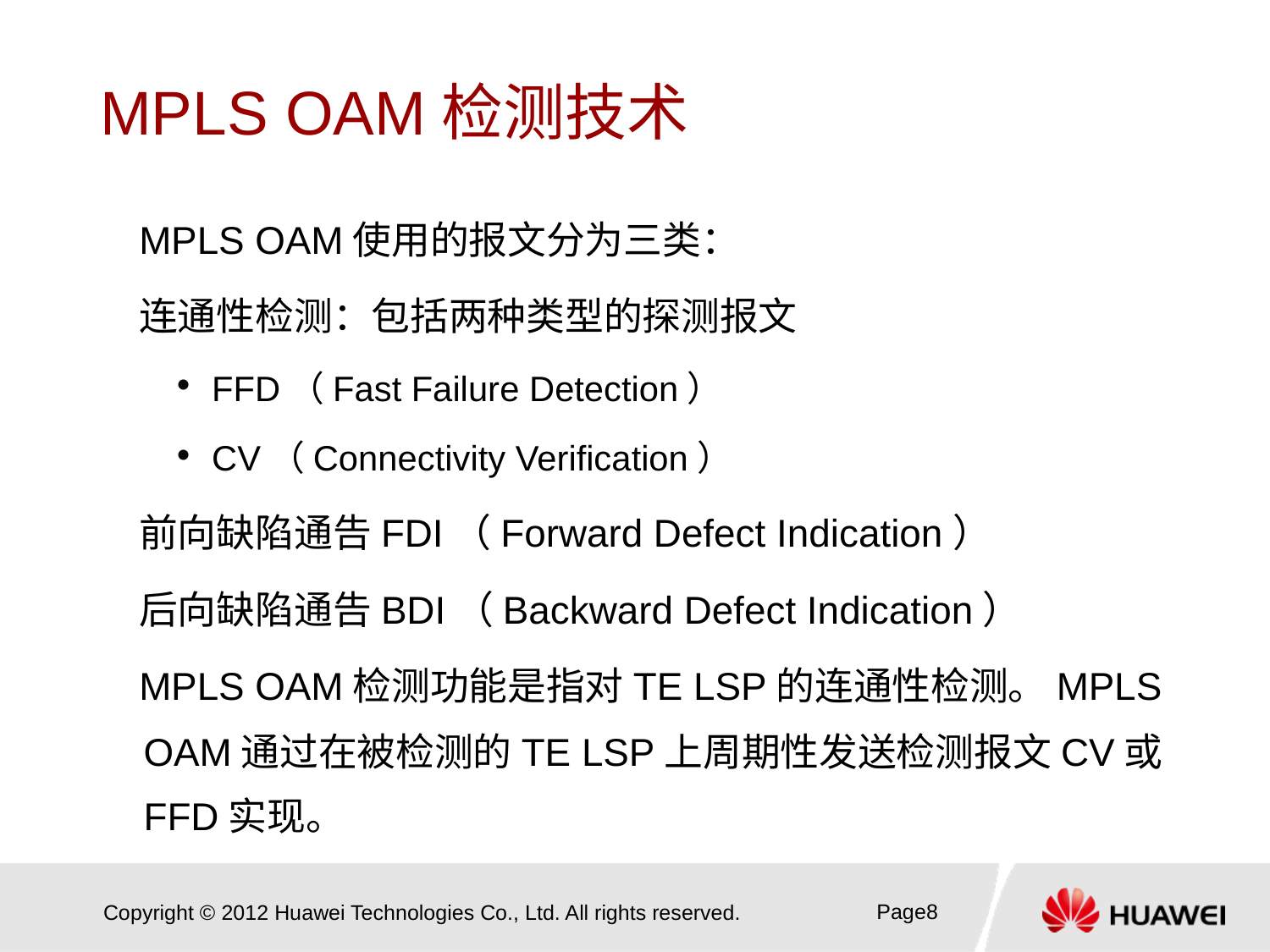

# MPLS OAM检测技术
MPLS OAM使用的报文分为三类：
连通性检测：包括两种类型的探测报文
FFD（Fast Failure Detection）
CV（Connectivity Verification）
前向缺陷通告FDI（Forward Defect Indication）
后向缺陷通告BDI（Backward Defect Indication）
MPLS OAM检测功能是指对TE LSP的连通性检测。MPLS OAM通过在被检测的TE LSP上周期性发送检测报文CV或FFD实现。

Page8